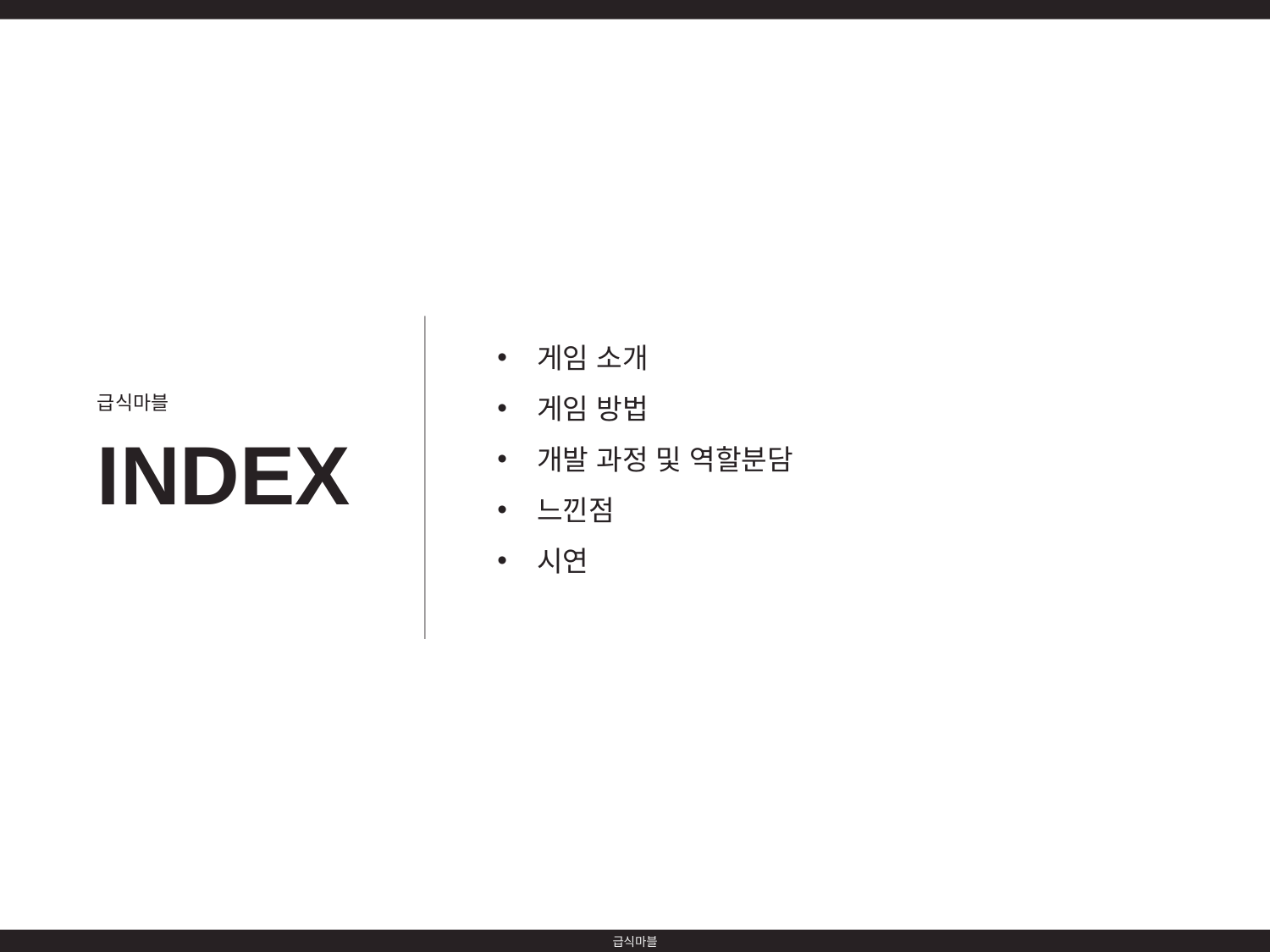

게임 소개
게임 방법
개발 과정 및 역할분담
느낀점
시연

급식마블
INDEX
급식마블